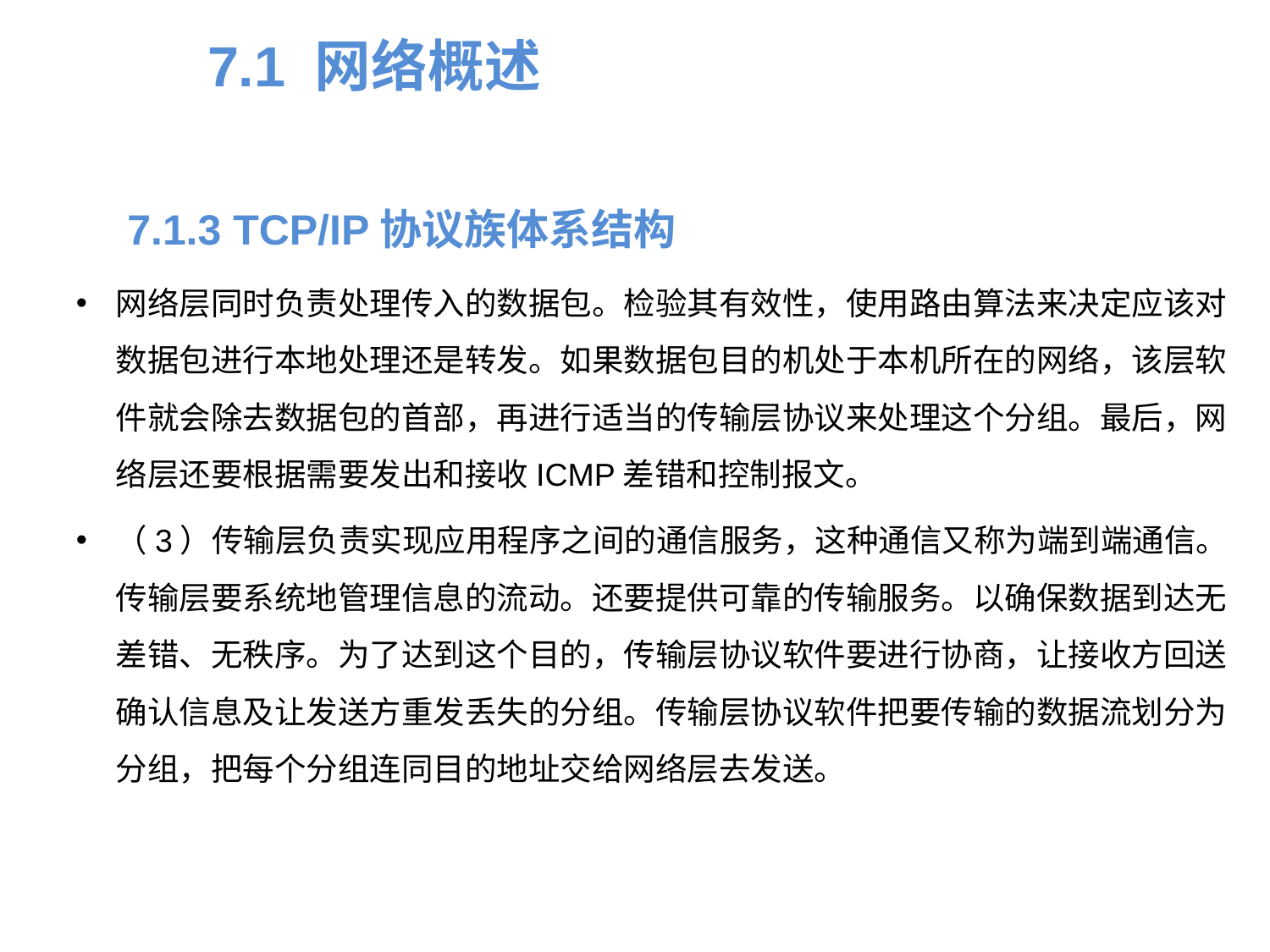

7.1 网络概述
7.1.3 TCP/IP协议族体系结构
网络层同时负责处理传入的数据包。检验其有效性，使用路由算法来决定应该对数据包进行本地处理还是转发。如果数据包目的机处于本机所在的网络，该层软件就会除去数据包的首部，再进行适当的传输层协议来处理这个分组。最后，网络层还要根据需要发出和接收ICMP差错和控制报文。
（3）传输层负责实现应用程序之间的通信服务，这种通信又称为端到端通信。传输层要系统地管理信息的流动。还要提供可靠的传输服务。以确保数据到达无差错、无秩序。为了达到这个目的，传输层协议软件要进行协商，让接收方回送确认信息及让发送方重发丢失的分组。传输层协议软件把要传输的数据流划分为分组，把每个分组连同目的地址交给网络层去发送。